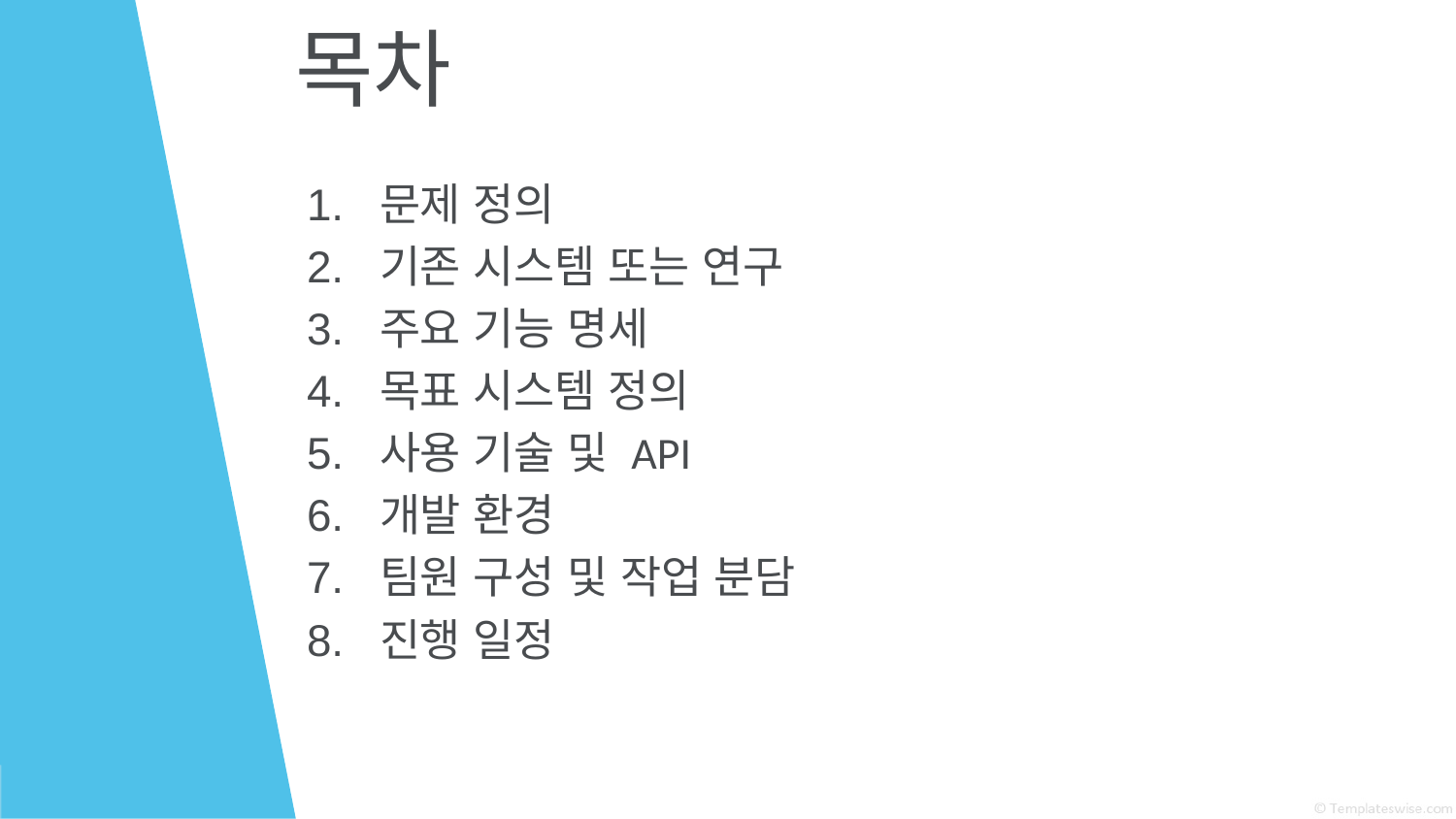

# 목차
문제 정의
기존 시스템 또는 연구
주요 기능 명세
목표 시스템 정의
사용 기술 및 API
개발 환경
팀원 구성 및 작업 분담
진행 일정